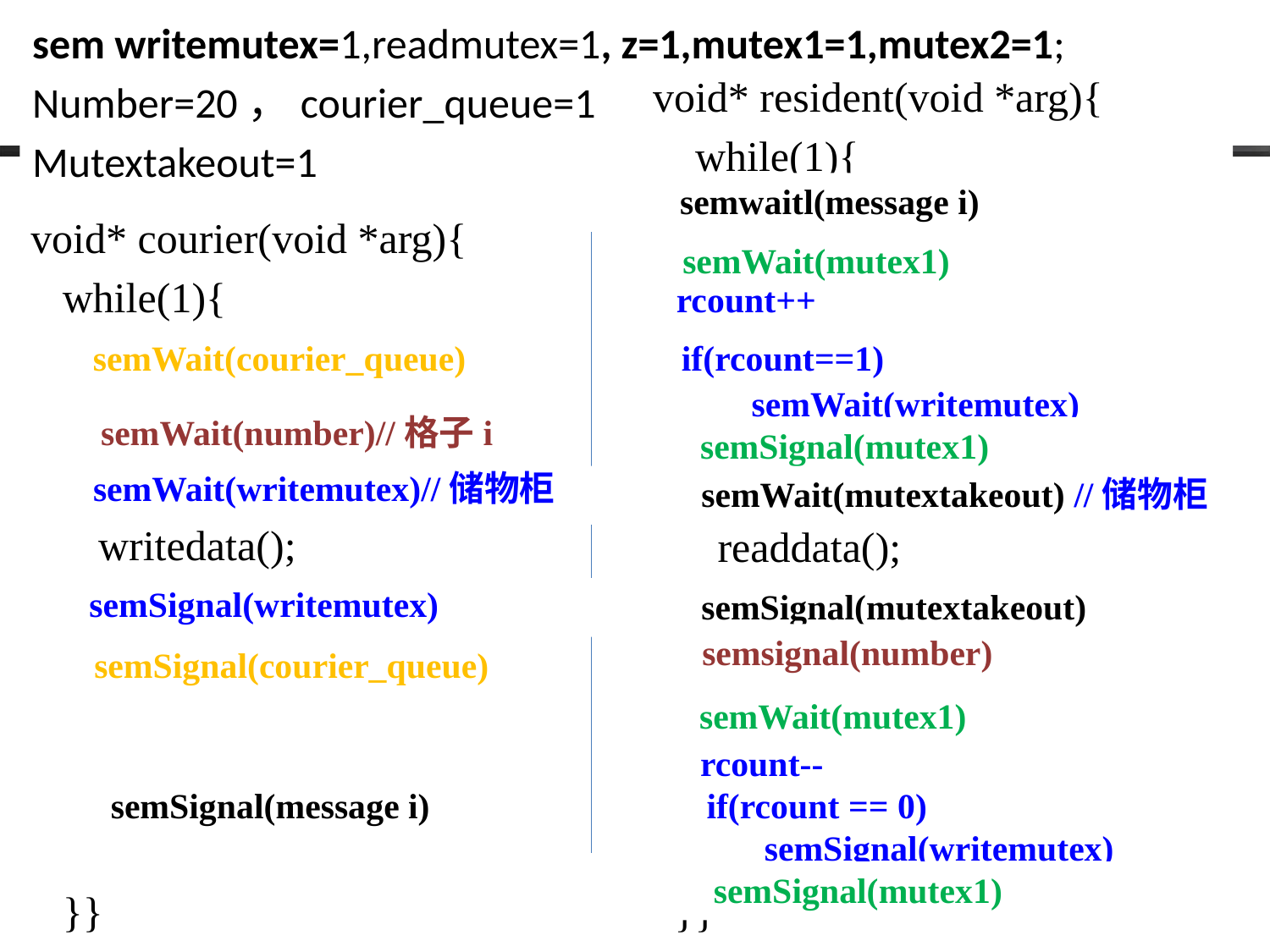

sem writemutex=1,readmutex=1, z=1,mutex1=1,mutex2=1;
Number=20，courier_queue=1
Mutextakeout=1

void* resident(void *arg){
    while(1){

            semwaitl(message i)
void* courier(void *arg){
   while(1){

            semWait(mutex1)
        rcount++
semWait(courier_queue)
     if(rcount==1)
              semWait(writemutex)
       semWait(number)//格子i
semSignal(mutex1)
       semWait(writemutex)//储物柜
            semWait(mutextakeout) //储物柜
 writedata();
readdata();
semSignal(writemutex)
            semSignal(mutextakeout)
       semsignal(number)
semSignal(courier_queue)
         semWait(mutex1)
rcount--
            semSignal(message i)
 if(rcount == 0)
 semSignal(writemutex)
          semSignal(mutex1)
 }}
 }}
27